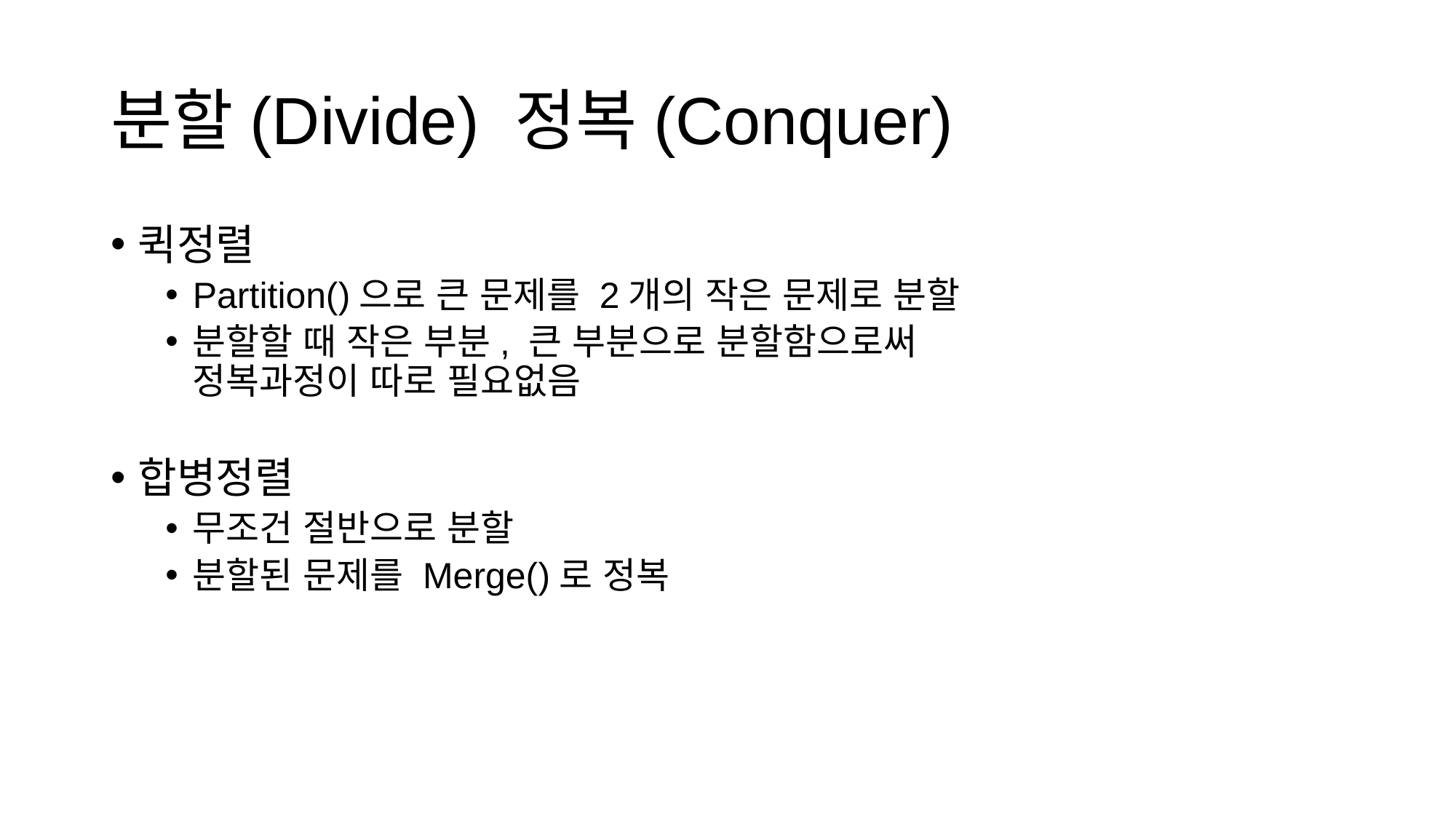

# 분할(Divide) 정복(Conquer)
퀵정렬
Partition()으로 큰 문제를 2개의 작은 문제로 분할
분할할 때 작은 부분, 큰 부분으로 분할함으로써
정복과정이 따로 필요없음
합병정렬
무조건 절반으로 분할
분할된 문제를 Merge()로 정복